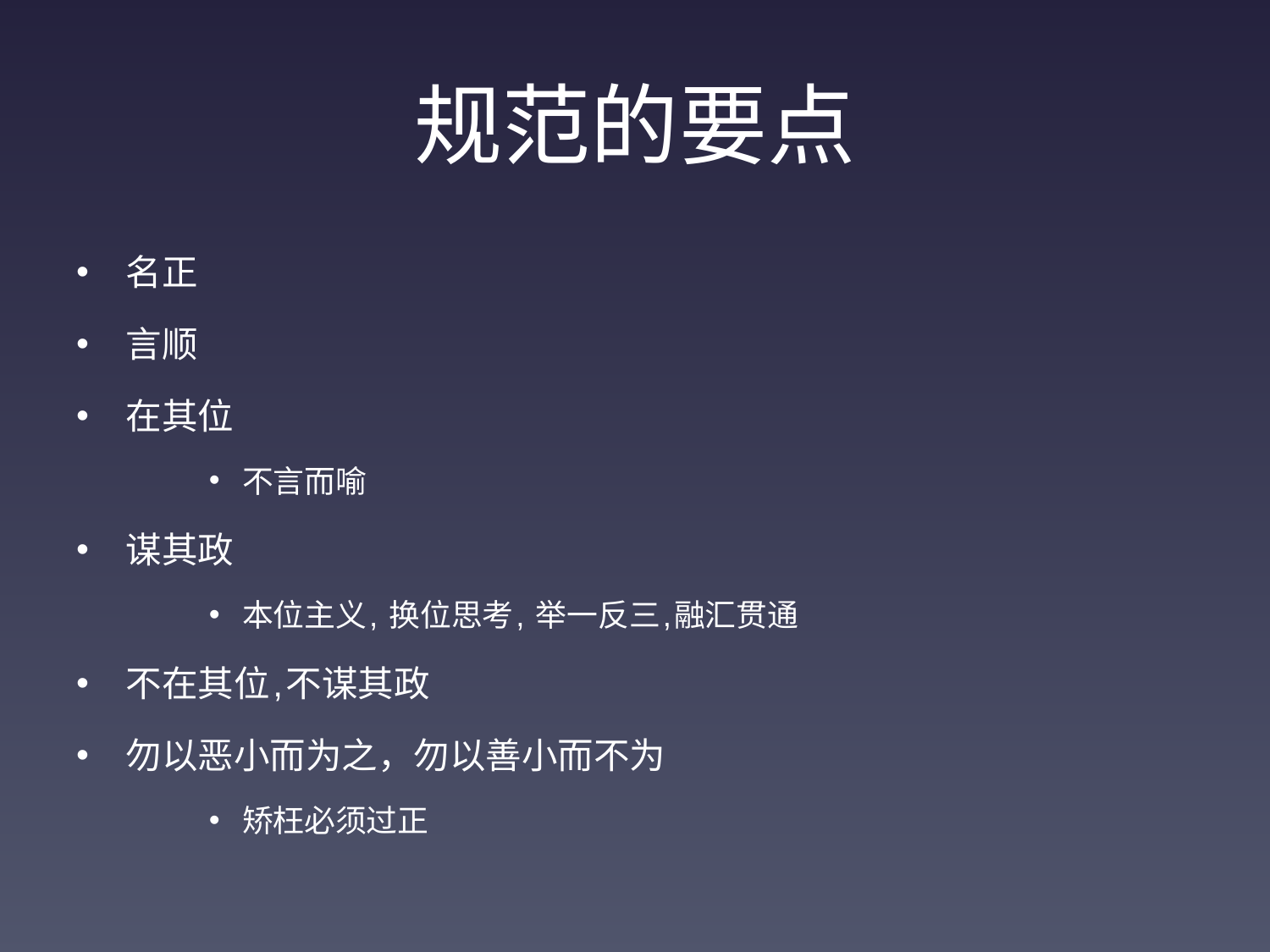

# 规范的要点
名正
言顺
在其位
不言而喻
谋其政
本位主义, 换位思考, 举一反三,融汇贯通
不在其位,不谋其政
勿以恶小而为之，勿以善小而不为
矫枉必须过正